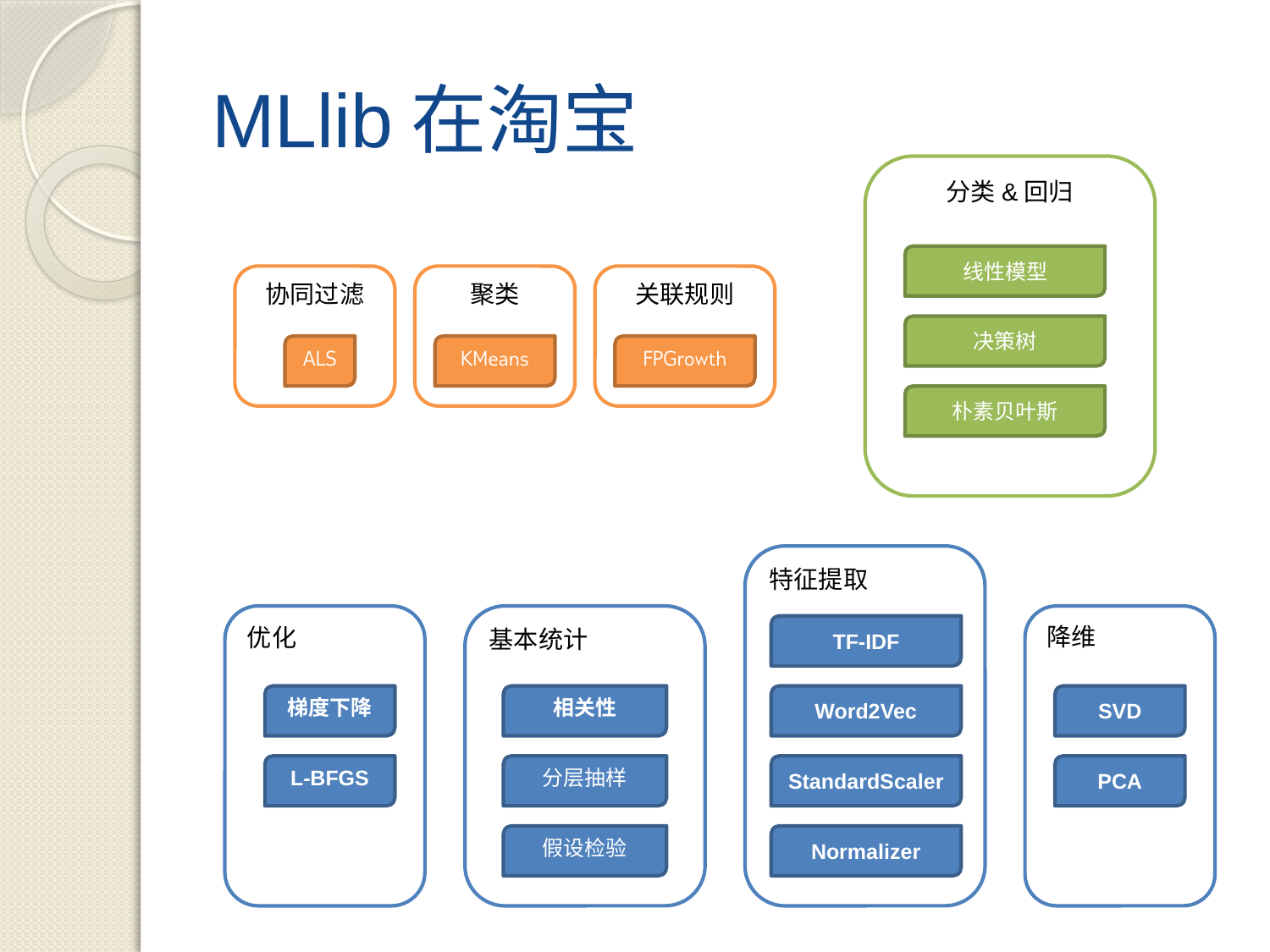

# MLlib在淘宝
分类&回归
线性模型
决策树
朴素贝叶斯
协同过滤
聚类
关联规则
FPGrowth
ALS
KMeans
特征提取
优化
基本统计
相关性
分层抽样
假设检验
降维
TF-IDF
梯度下降
Word2Vec
SVD
L-BFGS
StandardScaler
PCA
Normalizer